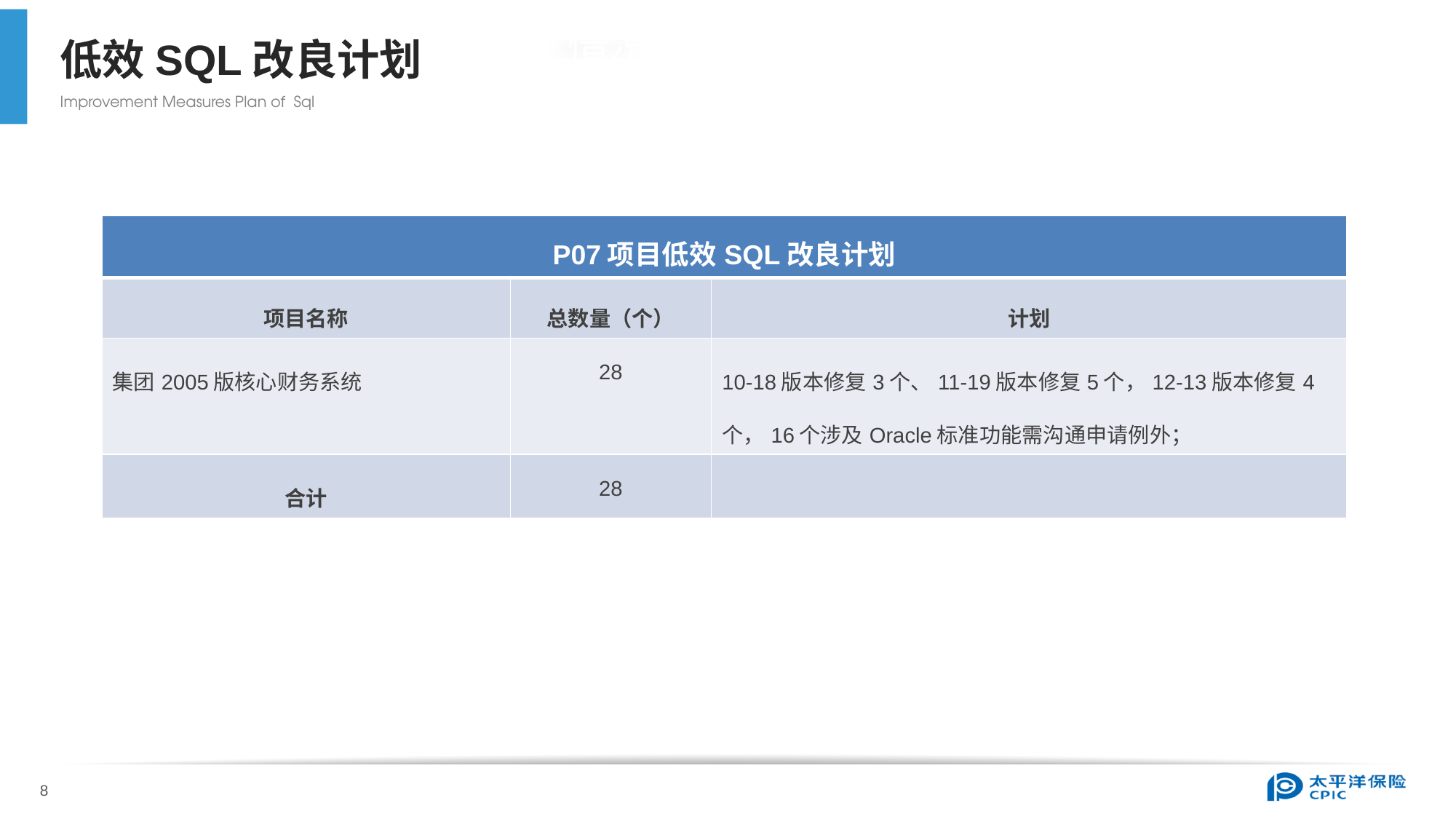

低效SQL改良计划
Improvement Measures Plan of  Sql
情况
| P07项目低效SQL改良计划 |  |  |
| --- | --- | --- |
| 项目名称 | 总数量（个） | 计划 |
| 集团2005版核心财务系统 | 28 | 10-18版本修复3个、11-19版本修复5个，12-13版本修复4个，16个涉及Oracle标准功能需沟通申请例外； |
| 合计 | 28 |  |